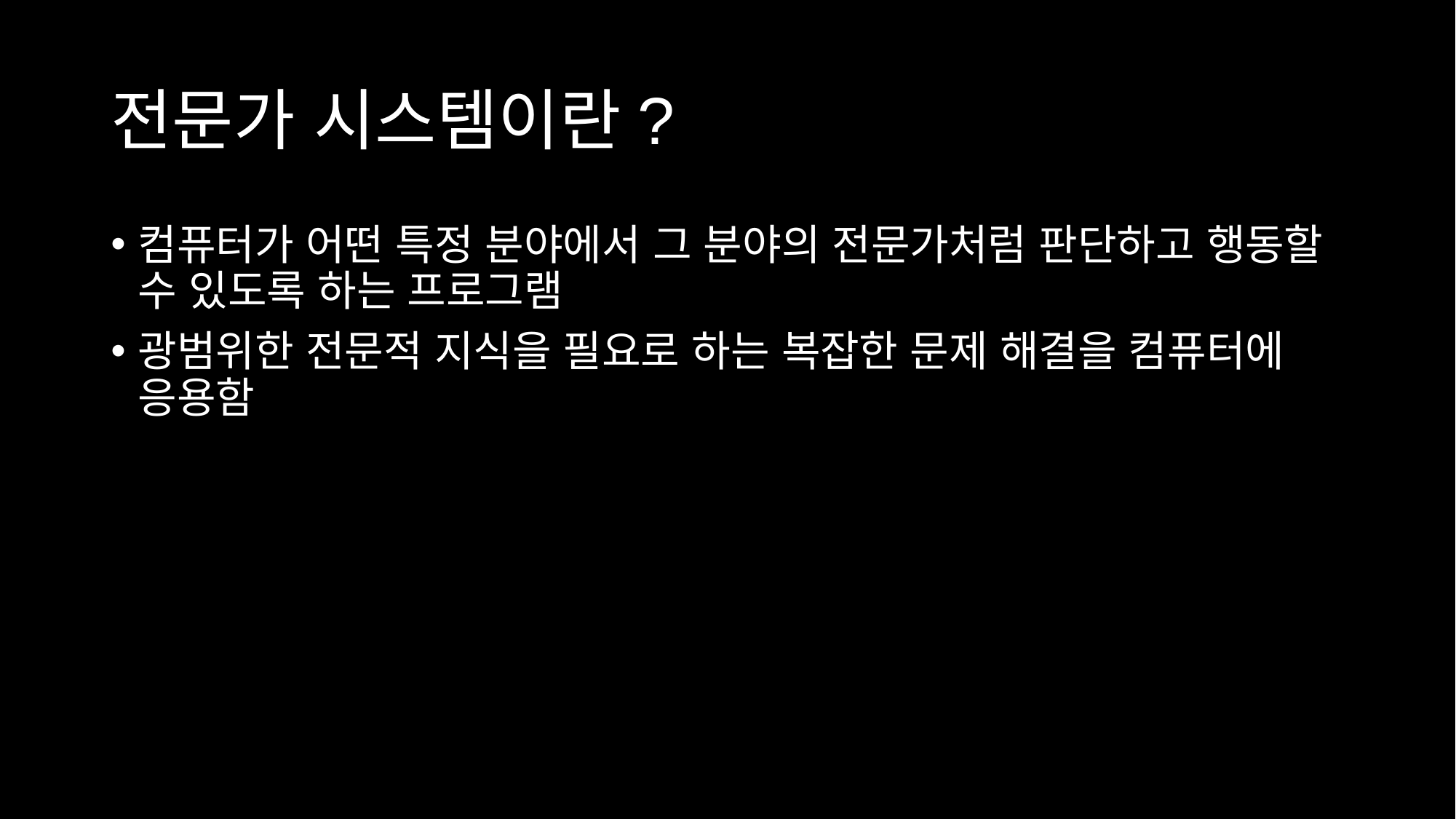

# 전문가 시스템이란?
컴퓨터가 어떤 특정 분야에서 그 분야의 전문가처럼 판단하고 행동할 수 있도록 하는 프로그램
광범위한 전문적 지식을 필요로 하는 복잡한 문제 해결을 컴퓨터에 응용함